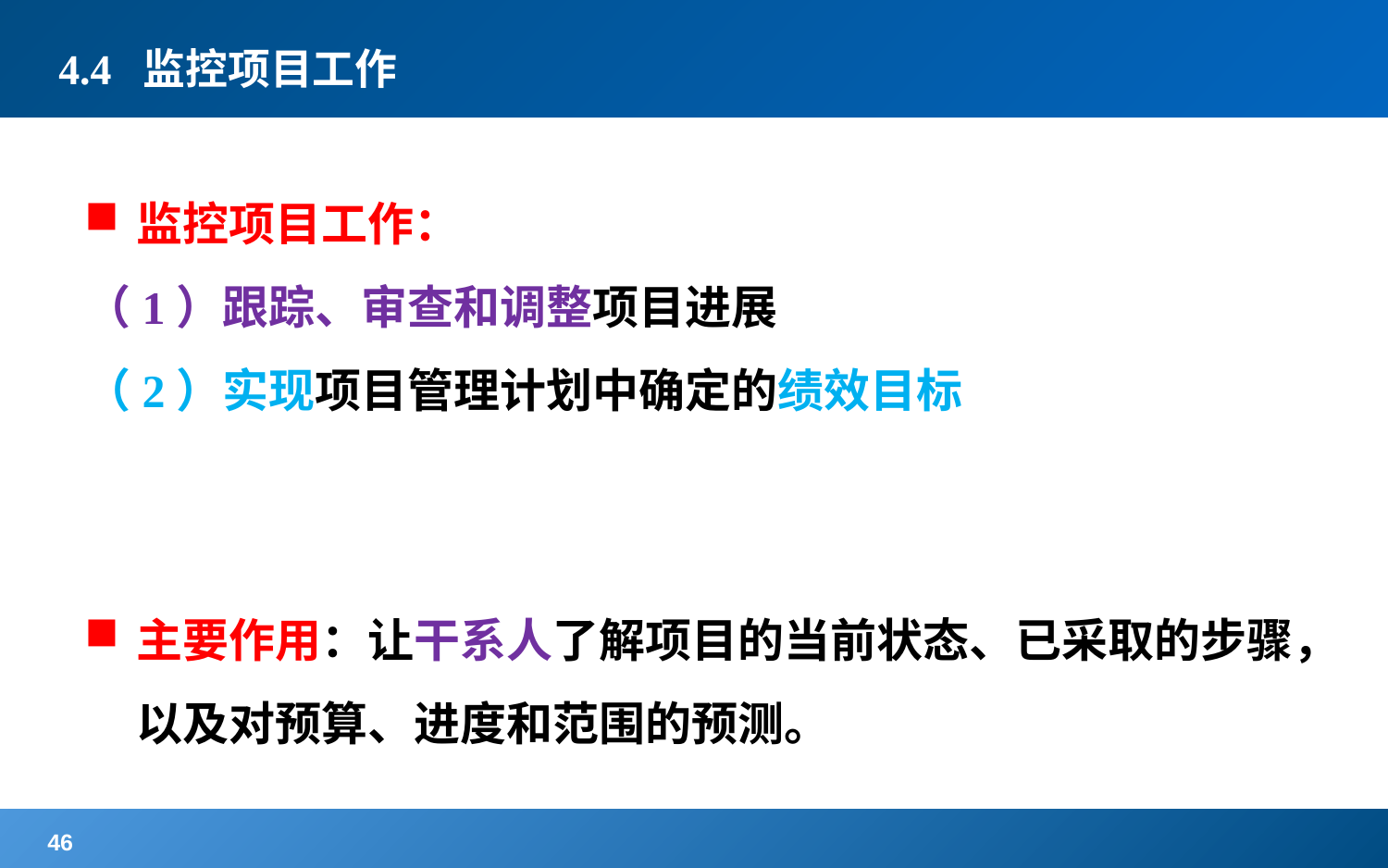

# 4.4  监控项目工作
监控项目工作：
（1）跟踪、审查和调整项目进展
（2）实现项目管理计划中确定的绩效目标

主要作用：让干系人了解项目的当前状态、已采取的步骤，以及对预算、进度和范围的预测。